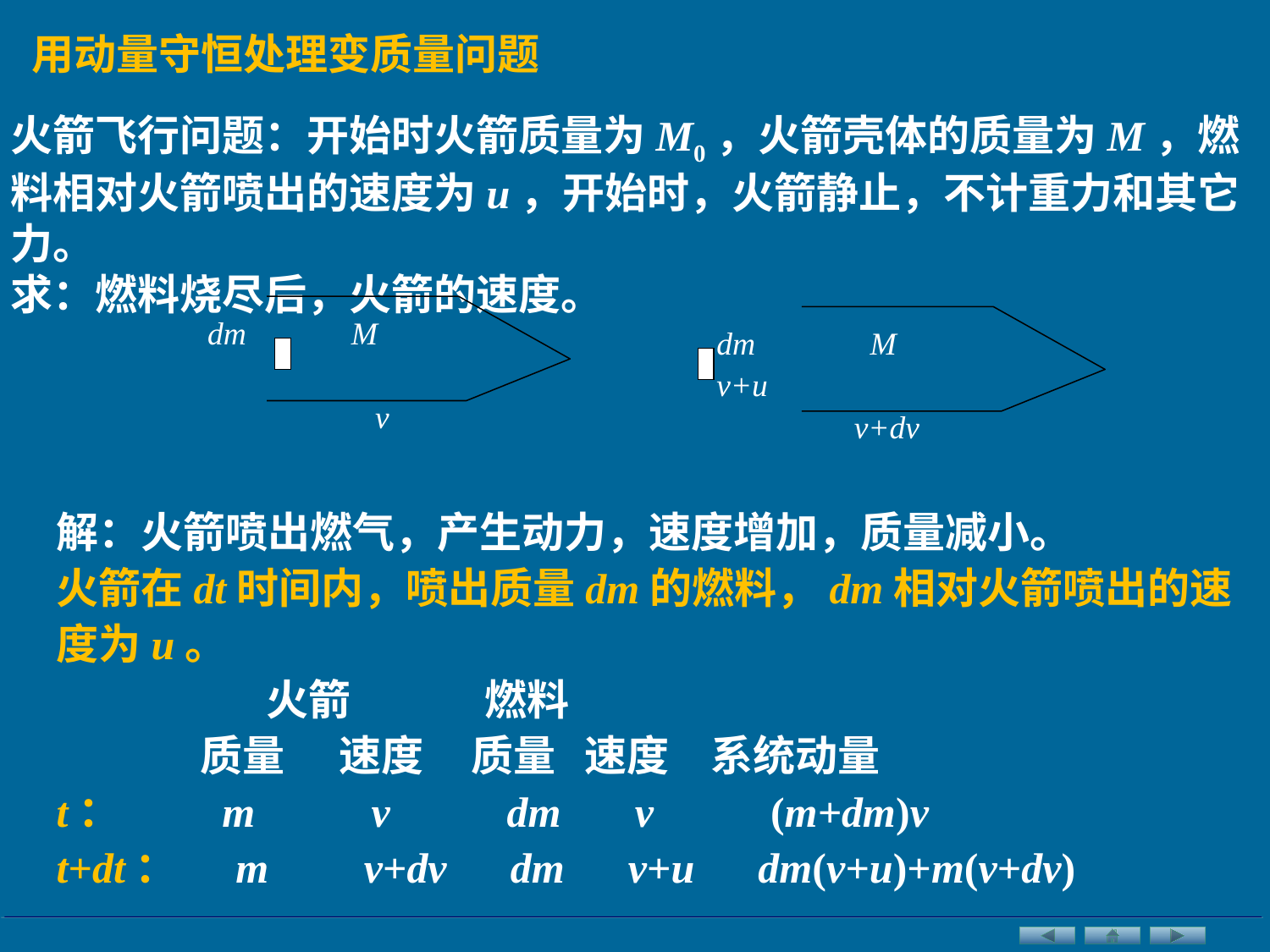

用动量守恒处理变质量问题

火箭飞行问题：开始时火箭质量为M0，火箭壳体的质量为M，燃料相对火箭喷出的速度为u，开始时，火箭静止，不计重力和其它力。
求：燃料烧尽后，火箭的速度。

dm
M

dm
M

v+u
v
v+dv
解：火箭喷出燃气，产生动力，速度增加，质量减小。
火箭在dt时间内，喷出质量dm的燃料，dm相对火箭喷出的速度为u。
                     火箭              燃料
              质量	   速度     质量   速度	  系统动量
t：	   m           v           dm       v           (m+dm)v
t+dt：     m         v+dv      dm      v+u      dm(v+u)+m(v+dv)